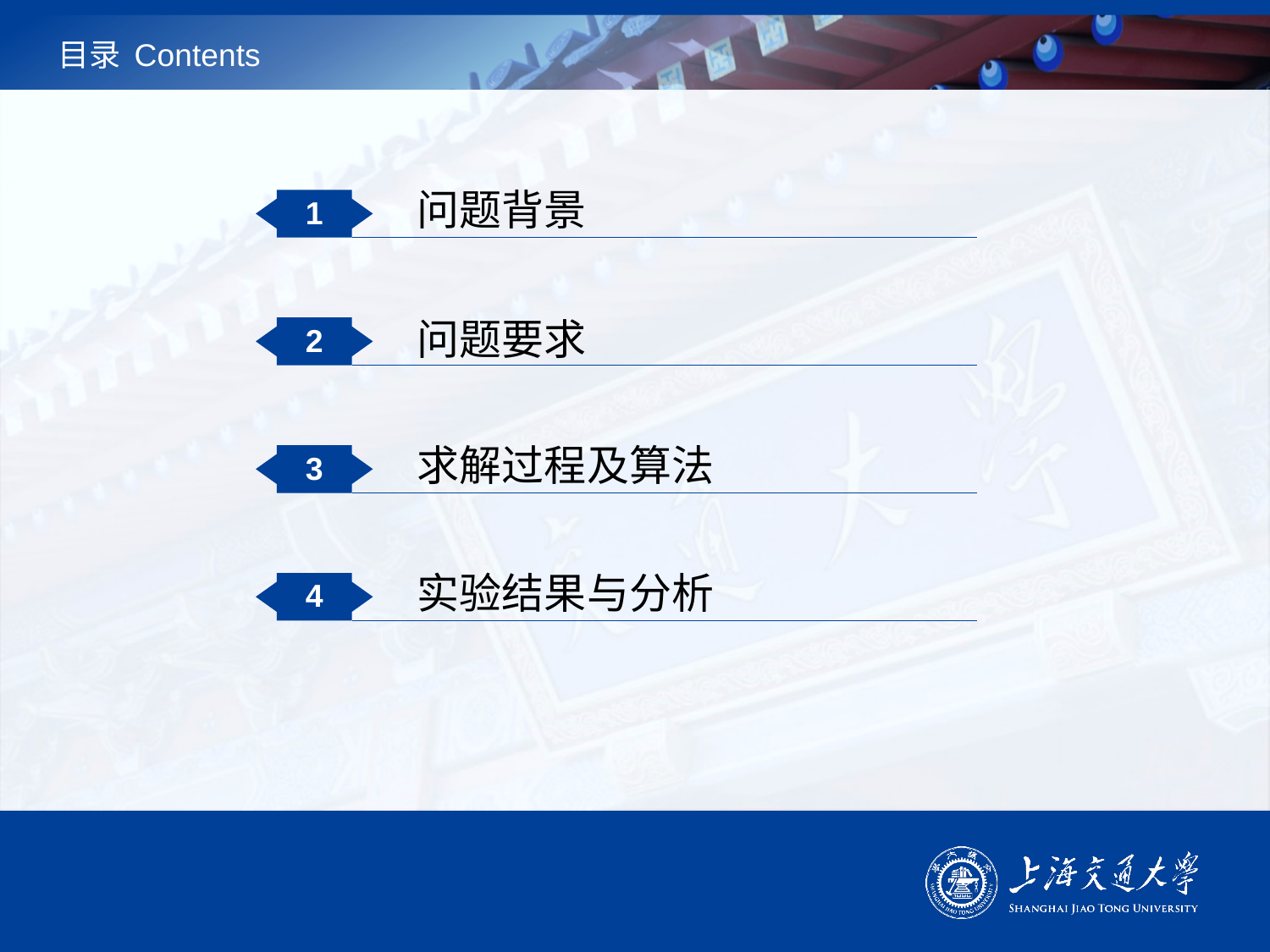

# 目录 Contents
问题背景
1

问题要求
2

求解过程及算法
3

实验结果与分析
4